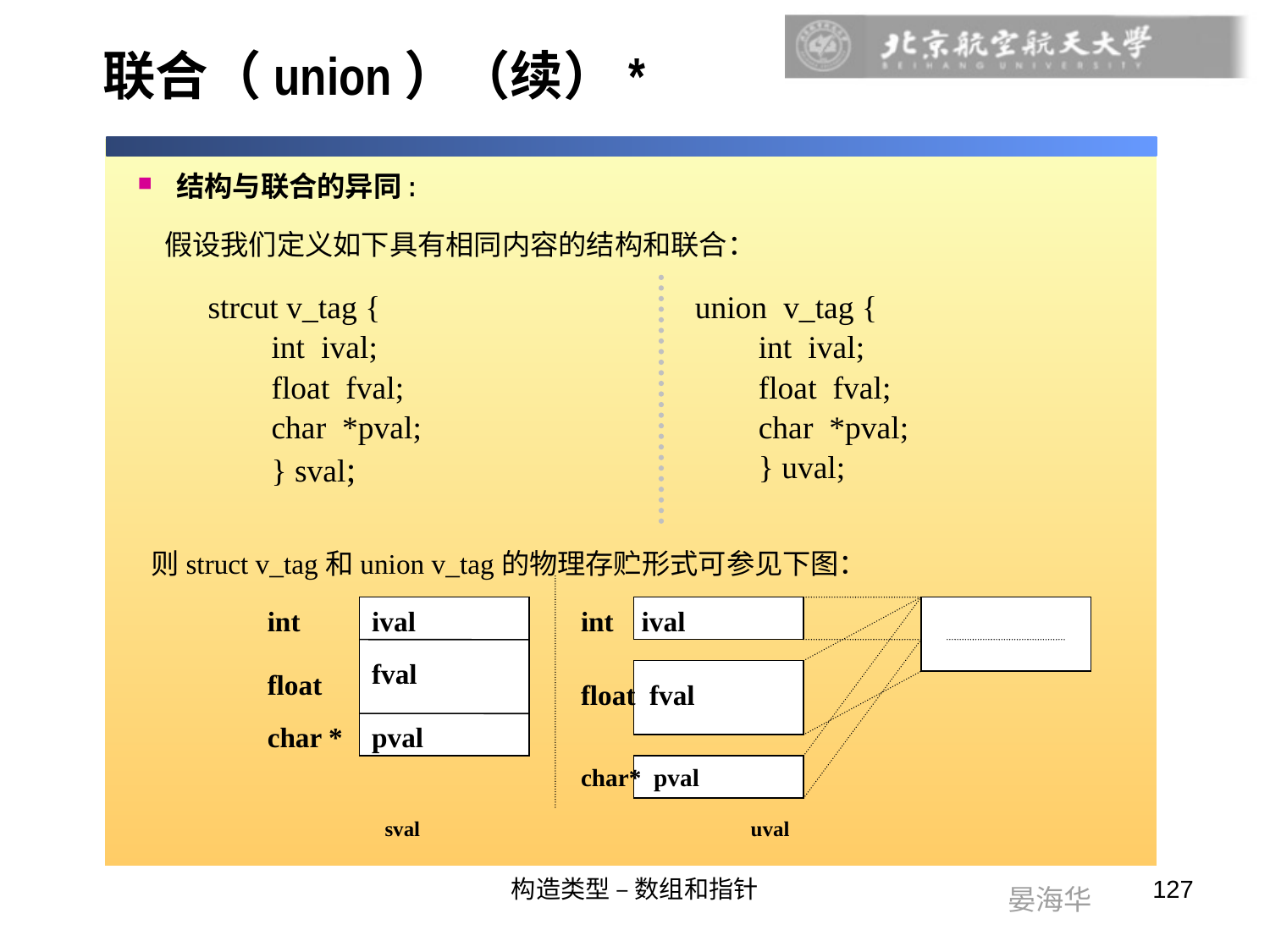

# 联合（union）（续）*
结构与联合的异同:
假设我们定义如下具有相同内容的结构和联合：

strcut v_tag {
int  ival;
float  fval;
char  *pval;
} sval;
union  v_tag {
int  ival;
float  fval;
char  *pval;
} uval;
则struct v_tag和union v_tag的物理存贮形式可参见下图：

int

ival
int    ival

fval
float

float  fval

char *

pval
char*  pval

sval
uval
构造类型 – 数组和指针
127